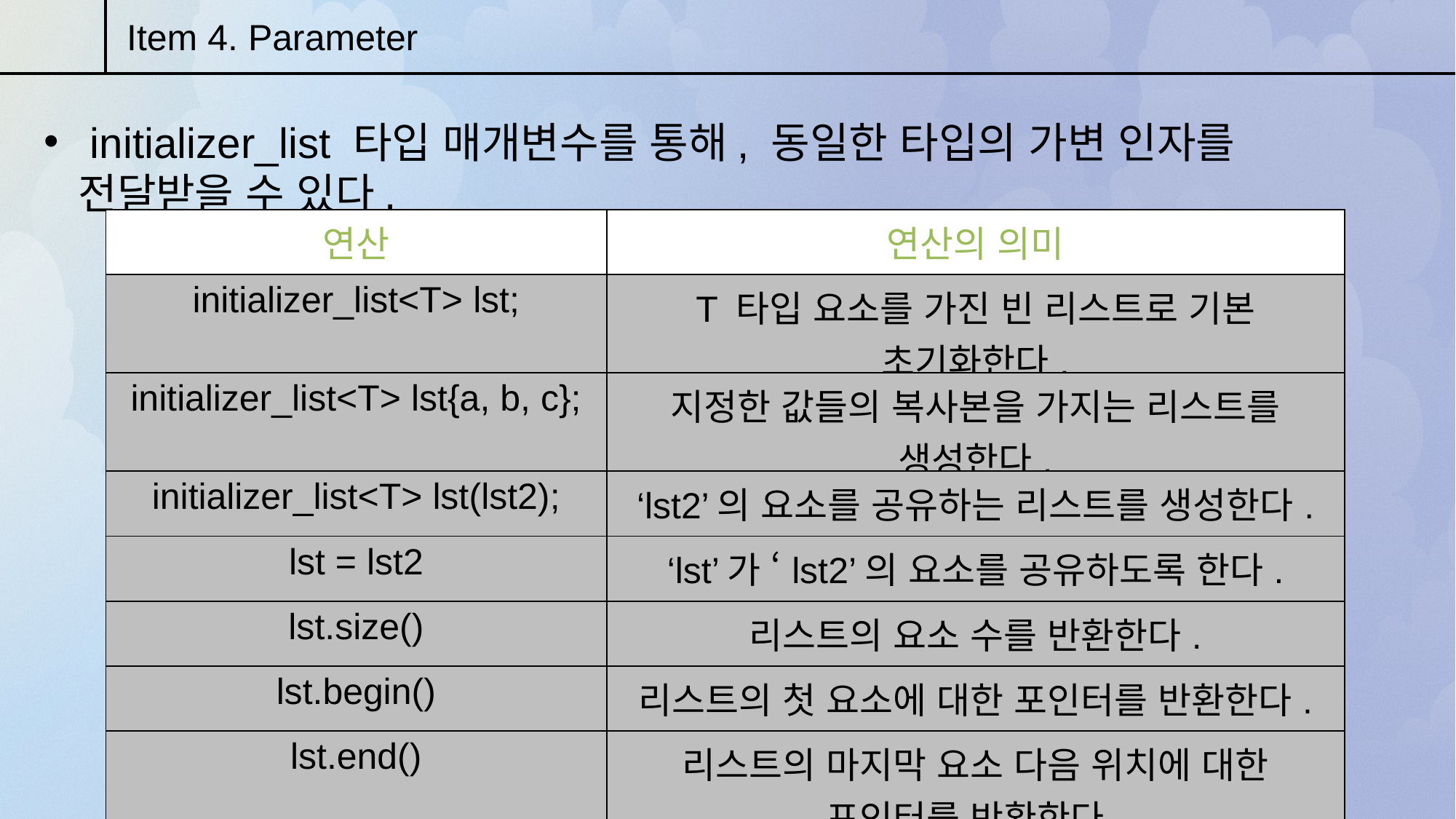

Item 4. Parameter
 initializer_list 타입 매개변수를 통해, 동일한 타입의 가변 인자를 전달받을 수 있다.
| 연산 | 연산의 의미 |
| --- | --- |
| initializer\_list<T> lst; | T 타입 요소를 가진 빈 리스트로 기본 초기화한다. |
| initializer\_list<T> lst{a, b, c}; | 지정한 값들의 복사본을 가지는 리스트를 생성한다. |
| initializer\_list<T> lst(lst2); | ‘lst2’의 요소를 공유하는 리스트를 생성한다. |
| lst = lst2 | ‘lst’가 ‘lst2’의 요소를 공유하도록 한다. |
| lst.size() | 리스트의 요소 수를 반환한다. |
| lst.begin() | 리스트의 첫 요소에 대한 포인터를 반환한다. |
| lst.end() | 리스트의 마지막 요소 다음 위치에 대한 포인터를 반환한다. |